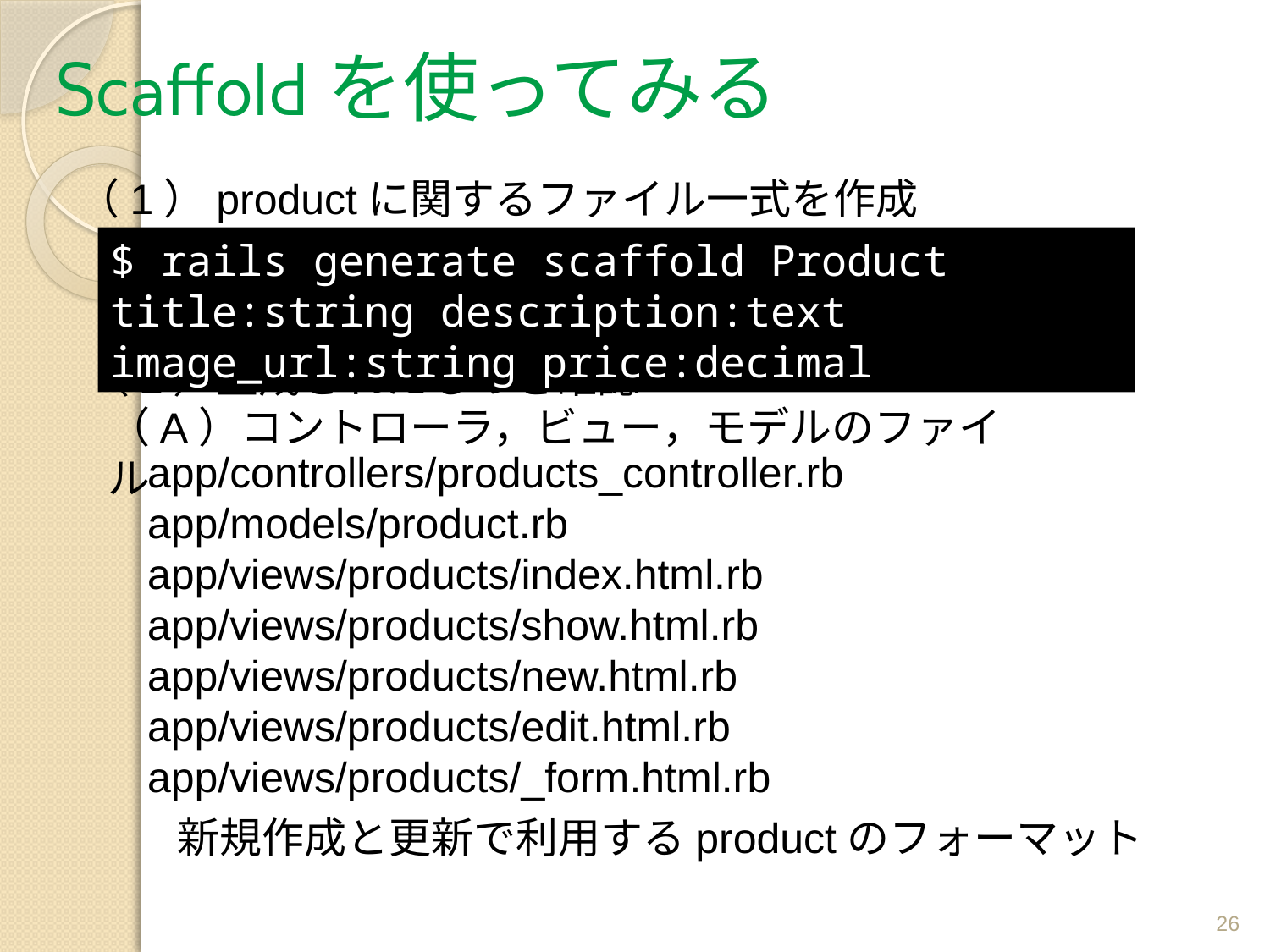

# Scaffoldを使ってみる
（1）productに関するファイル一式を作成
$ rails generate scaffold Product title:string description:text image_url:string price:decimal
（2）生成されたものを確認
（A）コントローラ，ビュー，モデルのファイル
app/controllers/products_controller.rb
app/models/product.rb
app/views/products/index.html.rb
app/views/products/show.html.rb
app/views/products/new.html.rb
app/views/products/edit.html.rb
app/views/products/_form.html.rb
新規作成と更新で利用するproductのフォーマット
26